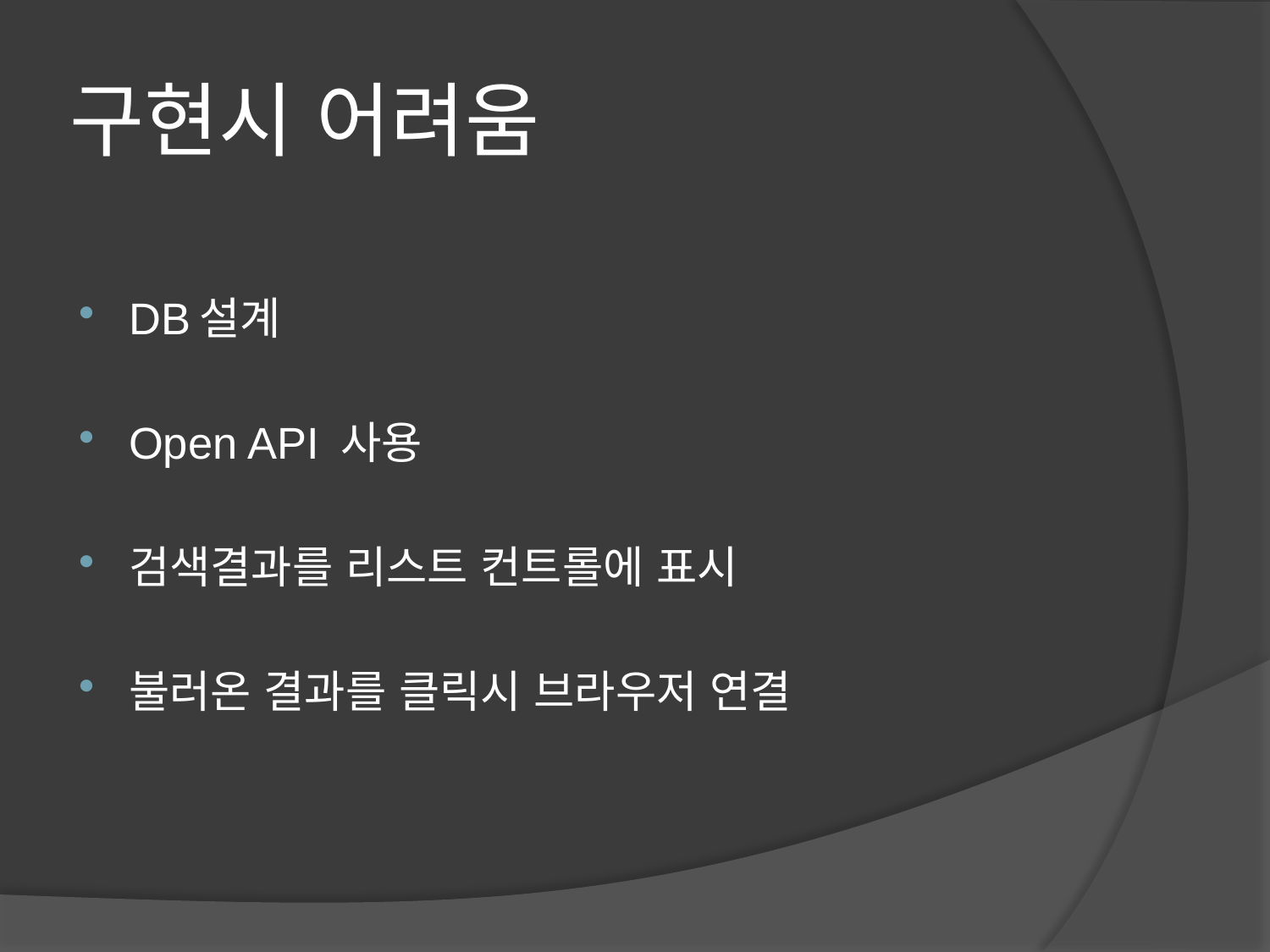

# 구현시 어려움

DB설계

Open API 사용

검색결과를 리스트 컨트롤에 표시

불러온 결과를 클릭시 브라우저 연결